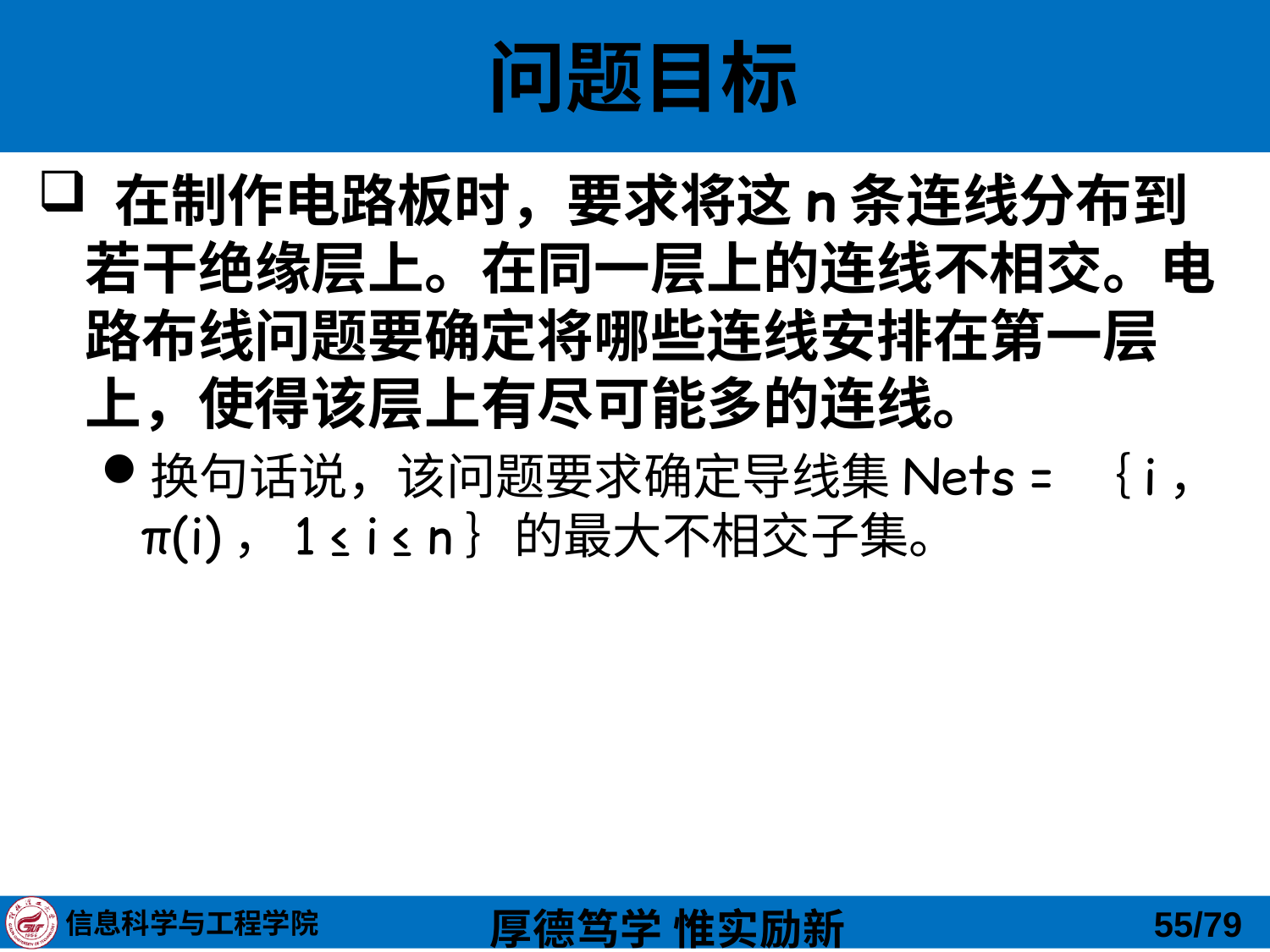

# 问题目标
 在制作电路板时，要求将这n条连线分布到若干绝缘层上。在同一层上的连线不相交。电路布线问题要确定将哪些连线安排在第一层上，使得该层上有尽可能多的连线。
换句话说，该问题要求确定导线集Nets = ｛i，π(i)，1 ≤ i ≤ n｝的最大不相交子集。
55/79